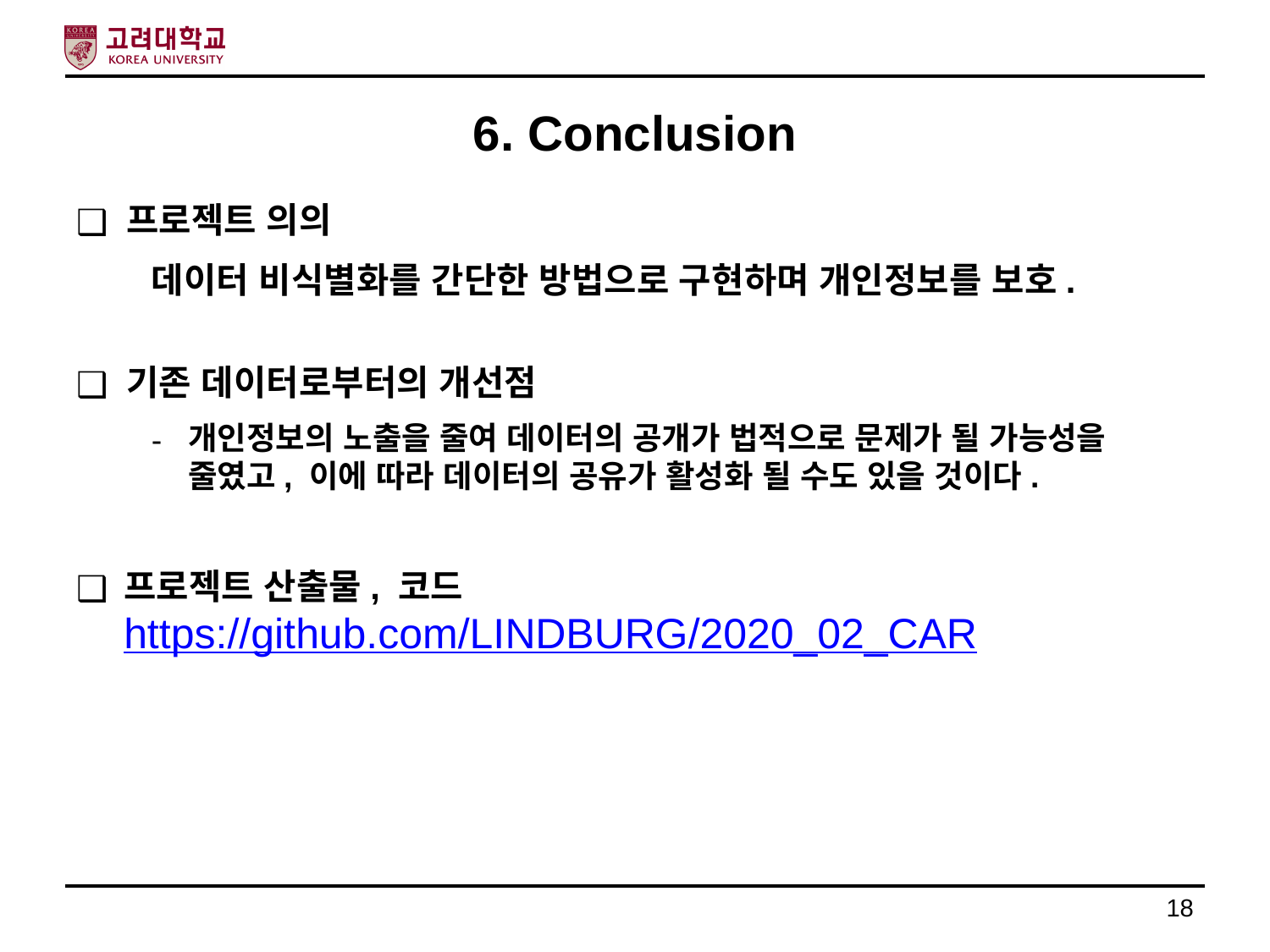

# 6. Conclusion
프로젝트 의의
데이터 비식별화를 간단한 방법으로 구현하며 개인정보를 보호.

기존 데이터로부터의 개선점
개인정보의 노출을 줄여 데이터의 공개가 법적으로 문제가 될 가능성을 줄였고, 이에 따라 데이터의 공유가 활성화 될 수도 있을 것이다.

프로젝트 산출물, 코드
https://github.com/LINDBURG/2020_02_CAR
18